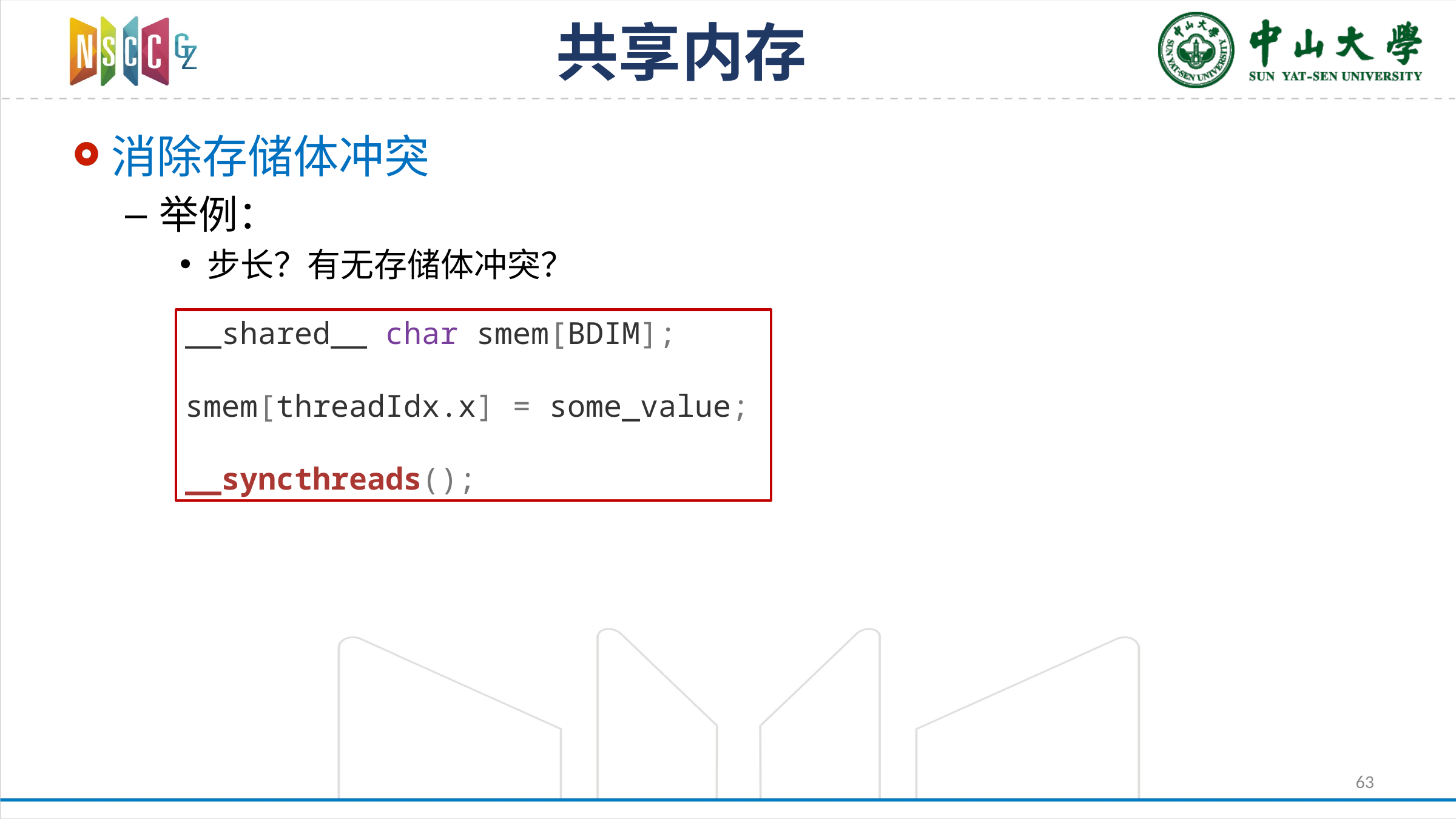

# 共享内存
消除存储体冲突
举例：
步长？有无存储体冲突？
__shared__ char smem[BDIM];
smem[threadIdx.x] = some_value;
__syncthreads();
63